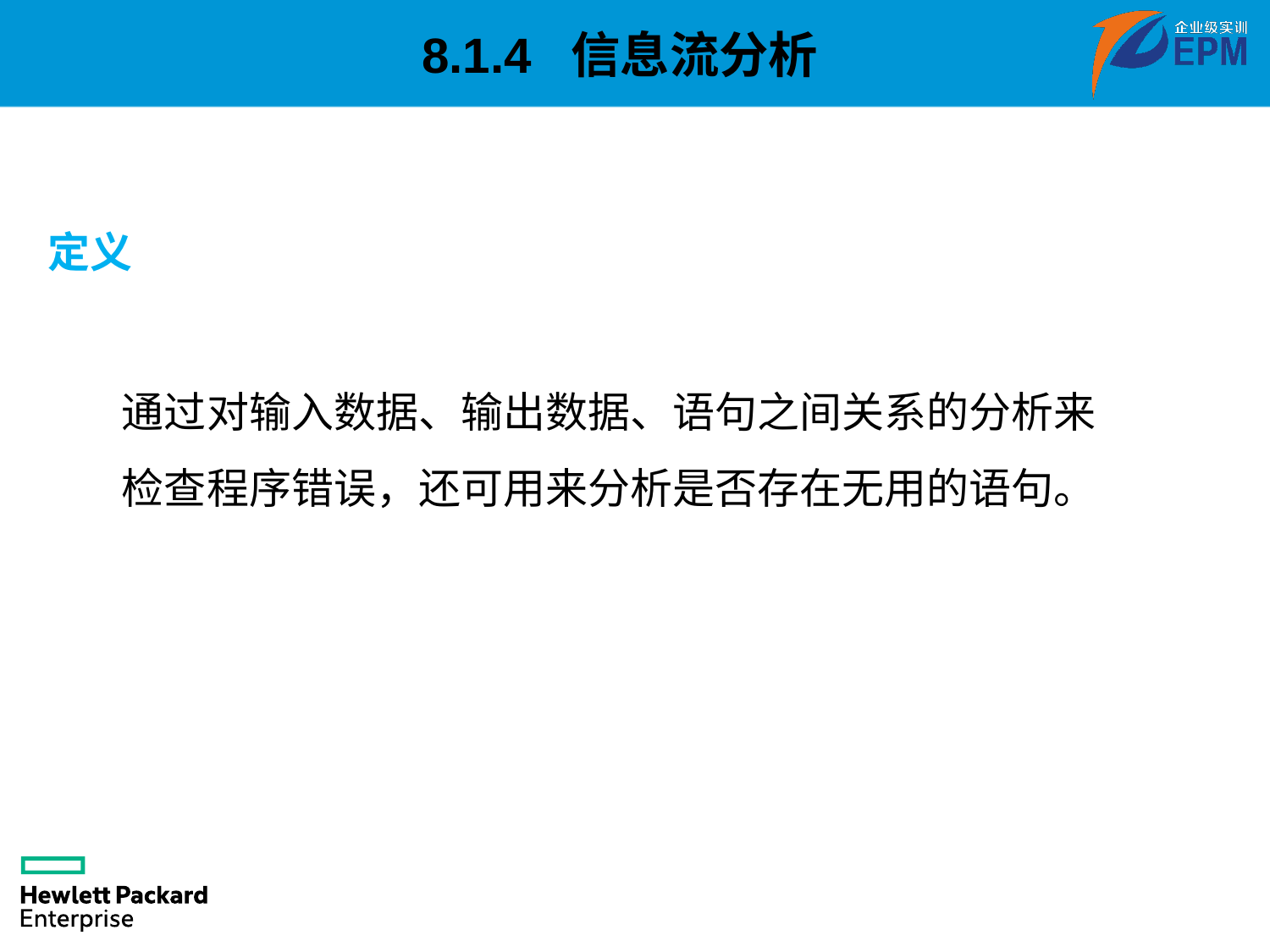

8.1.4  信息流分析
定义
通过对输入数据、输出数据、语句之间关系的分析来检查程序错误，还可用来分析是否存在无用的语句。